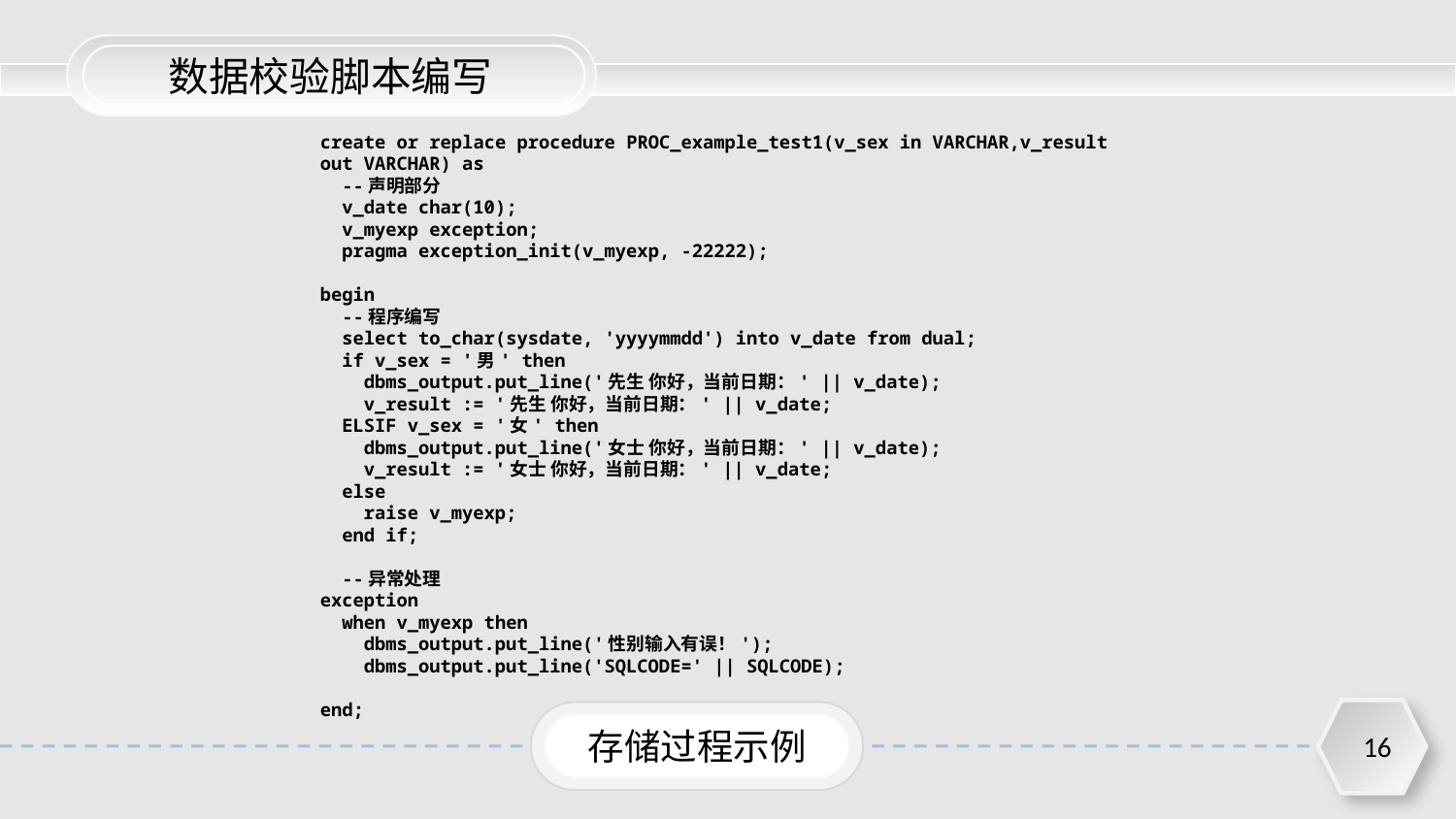

数据校验脚本编写
create or replace procedure PROC_example_test1(v_sex in VARCHAR,v_result out VARCHAR) as
  --声明部分
  v_date char(10);
  v_myexp exception;
  pragma exception_init(v_myexp, -22222);

begin
  --程序编写
  select to_char(sysdate, 'yyyymmdd') into v_date from dual;
  if v_sex = '男' then
    dbms_output.put_line('先生 你好，当前日期：' || v_date);
    v_result := '先生 你好，当前日期：' || v_date;
  ELSIF v_sex = '女' then
    dbms_output.put_line('女士 你好，当前日期：' || v_date);
    v_result := '女士 你好，当前日期：' || v_date;
  else
    raise v_myexp;
  end if;

  --异常处理
exception
  when v_myexp then
    dbms_output.put_line('性别输入有误！');
    dbms_output.put_line('SQLCODE=' || SQLCODE);

end;
存储过程示例